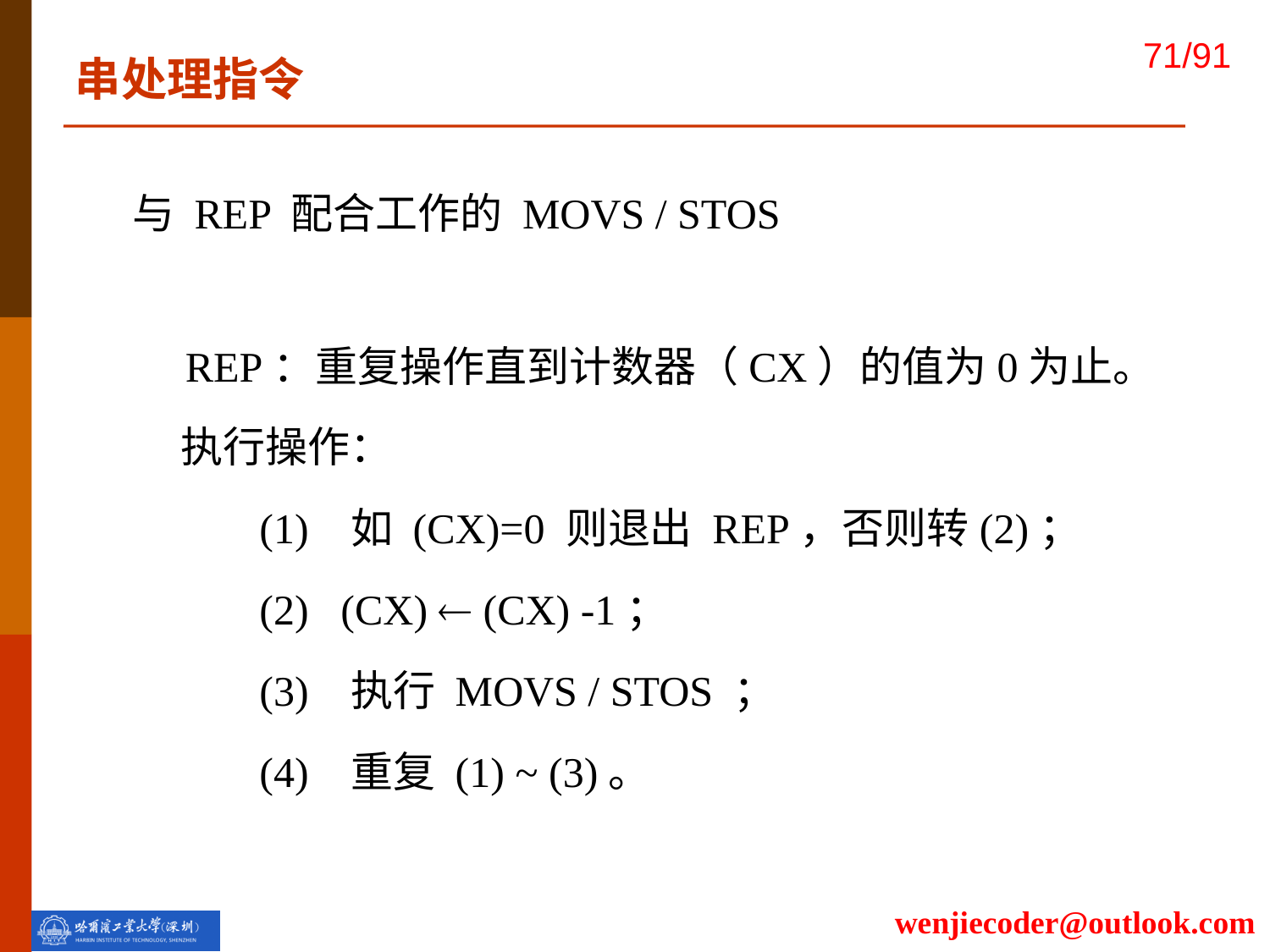

串处理指令
与 REP 配合工作的 MOVS / STOS

     REP：重复操作直到计数器（CX）的值为0为止。
    执行操作：
(1)   如 (CX)=0 则退出 REP，否则转(2)；
(2)   (CX) ← (CX) -1；
(3)   执行 MOVS / STOS ；
(4)   重复 (1) ~ (3)。